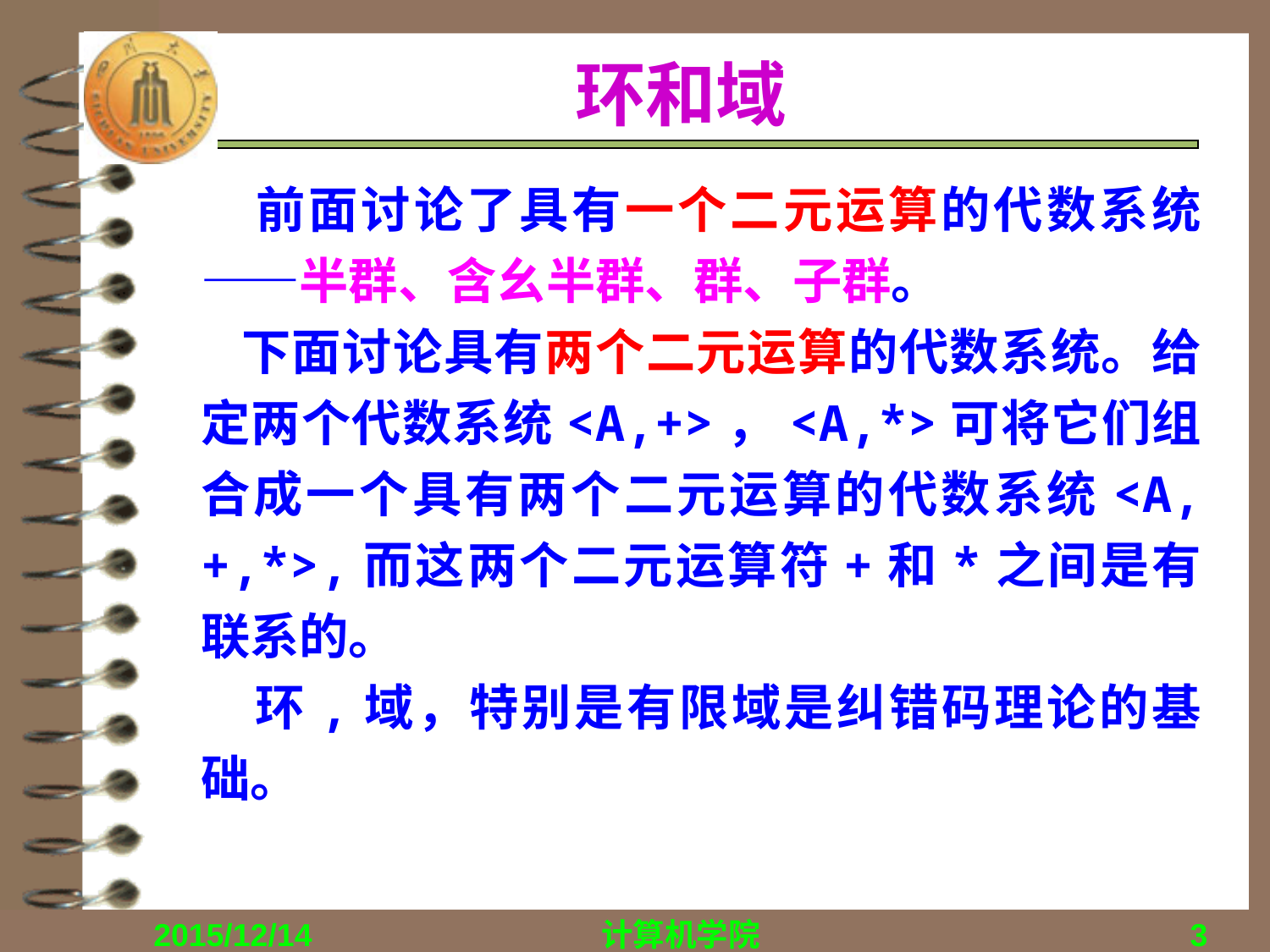

# 环和域
      前面讨论了具有一个二元运算的代数系统——半群、含幺半群、群、子群。
      下面讨论具有两个二元运算的代数系统。给定两个代数系统<A,+>，<A,*>可将它们组合成一个具有两个二元运算的代数系统<A,+,*>,而这两个二元运算符+和*之间是有联系的。
      环,域，特别是有限域是纠错码理论的基础。
2015/12/14
计算机学院
3